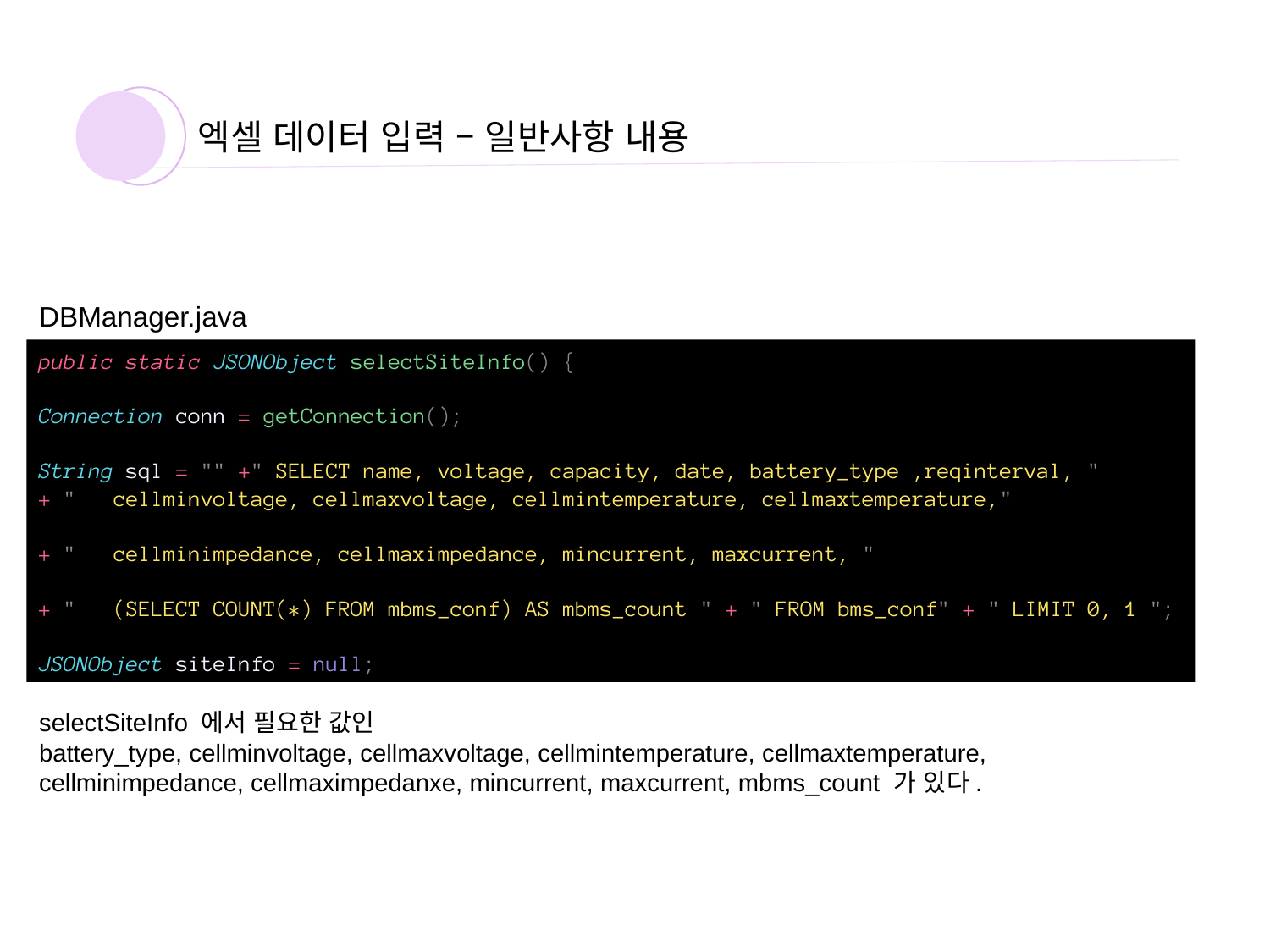

엑셀 데이터 입력 – 일반사항 내용
DBManager.java
public static JSONObject selectSiteInfo() {

Connection conn = getConnection();
String sql = "" +" SELECT name, voltage, capacity, date, battery_type ,reqinterval, "
+ "   cellminvoltage, cellmaxvoltage, cellmintemperature, cellmaxtemperature,"

+ "   cellminimpedance, cellmaximpedance, mincurrent, maxcurrent, "

+ "   (SELECT COUNT(*) FROM mbms_conf) AS mbms_count " + " FROM bms_conf" + " LIMIT 0, 1 ";

JSONObject siteInfo = null;
selectSiteInfo 에서 필요한 값인
battery_type, cellminvoltage, cellmaxvoltage, cellmintemperature, cellmaxtemperature, cellminimpedance, cellmaximpedanxe, mincurrent, maxcurrent, mbms_count 가 있다.